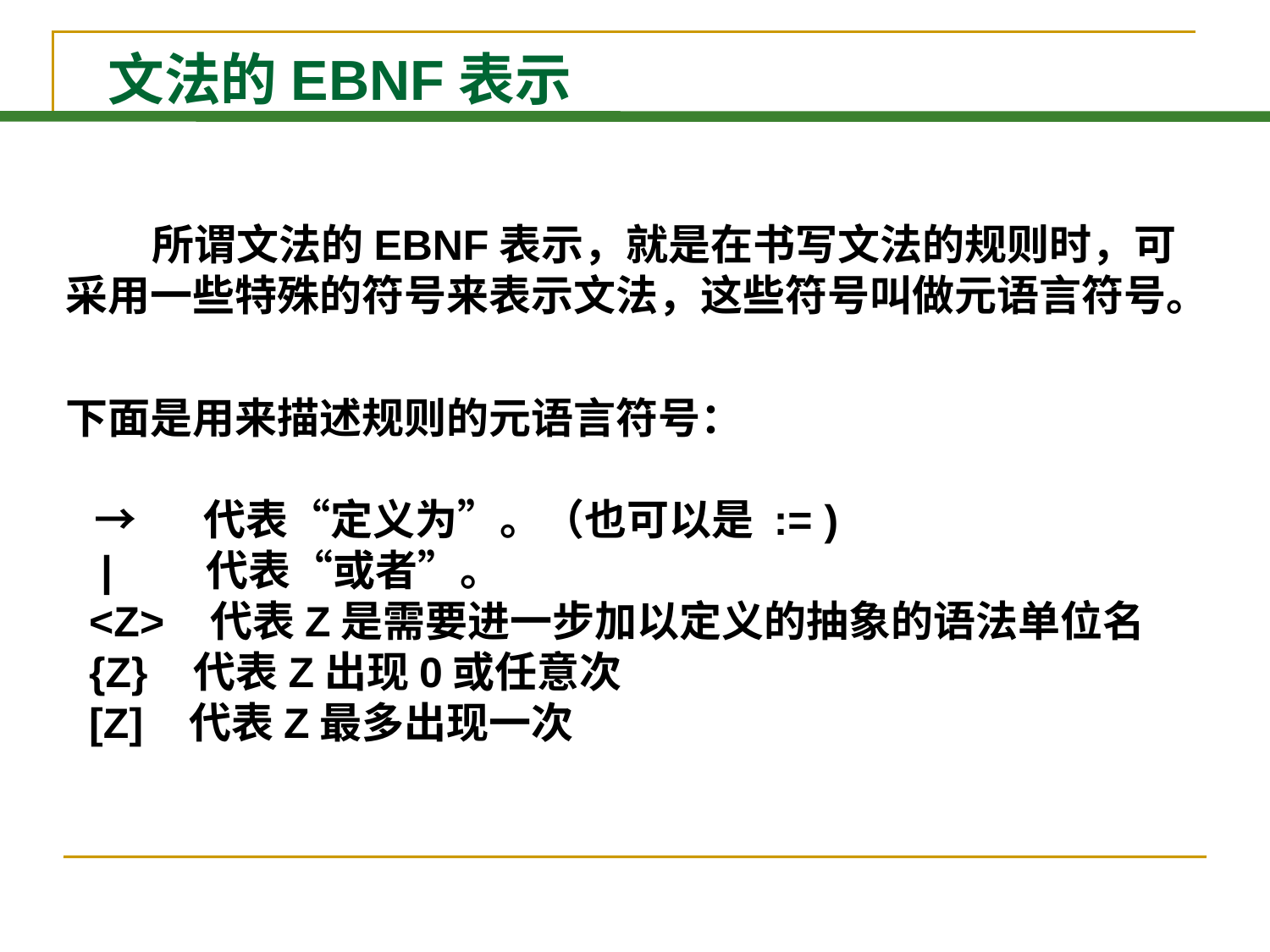

# 文法的EBNF表示

          所谓文法的EBNF表示，就是在书写文法的规则时，可采用一些特殊的符号来表示文法，这些符号叫做元语言符号。

下面是用来描述规则的元语言符号：

   →      代表“定义为”。（也可以是 := )
   |       代表“或者”。
  <Z>   代表Z是需要进一步加以定义的抽象的语法单位名
  {Z}   代表Z出现0或任意次
  [Z]   代表Z最多出现一次
14